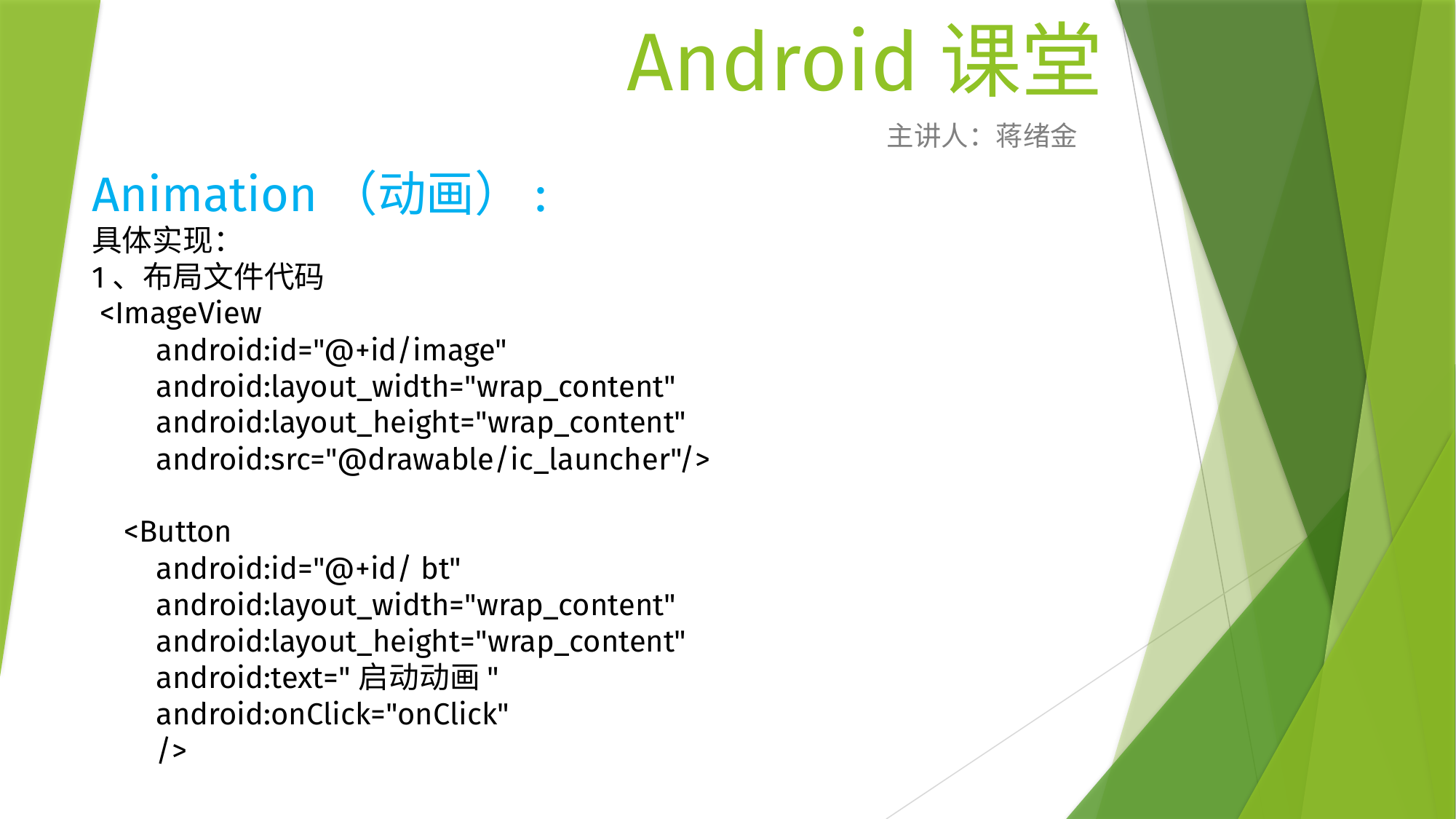

# Android课堂
主讲人：蒋绪金
Animation（动画）:
具体实现：
1、布局文件代码
 <ImageView
        android:id="@+id/image"
        android:layout_width="wrap_content"
        android:layout_height="wrap_content"
        android:src="@drawable/ic_launcher"/>

    <Button
        android:id="@+id/ bt"
        android:layout_width="wrap_content"
        android:layout_height="wrap_content"
        android:text="启动动画"
        android:onClick="onClick"
        />